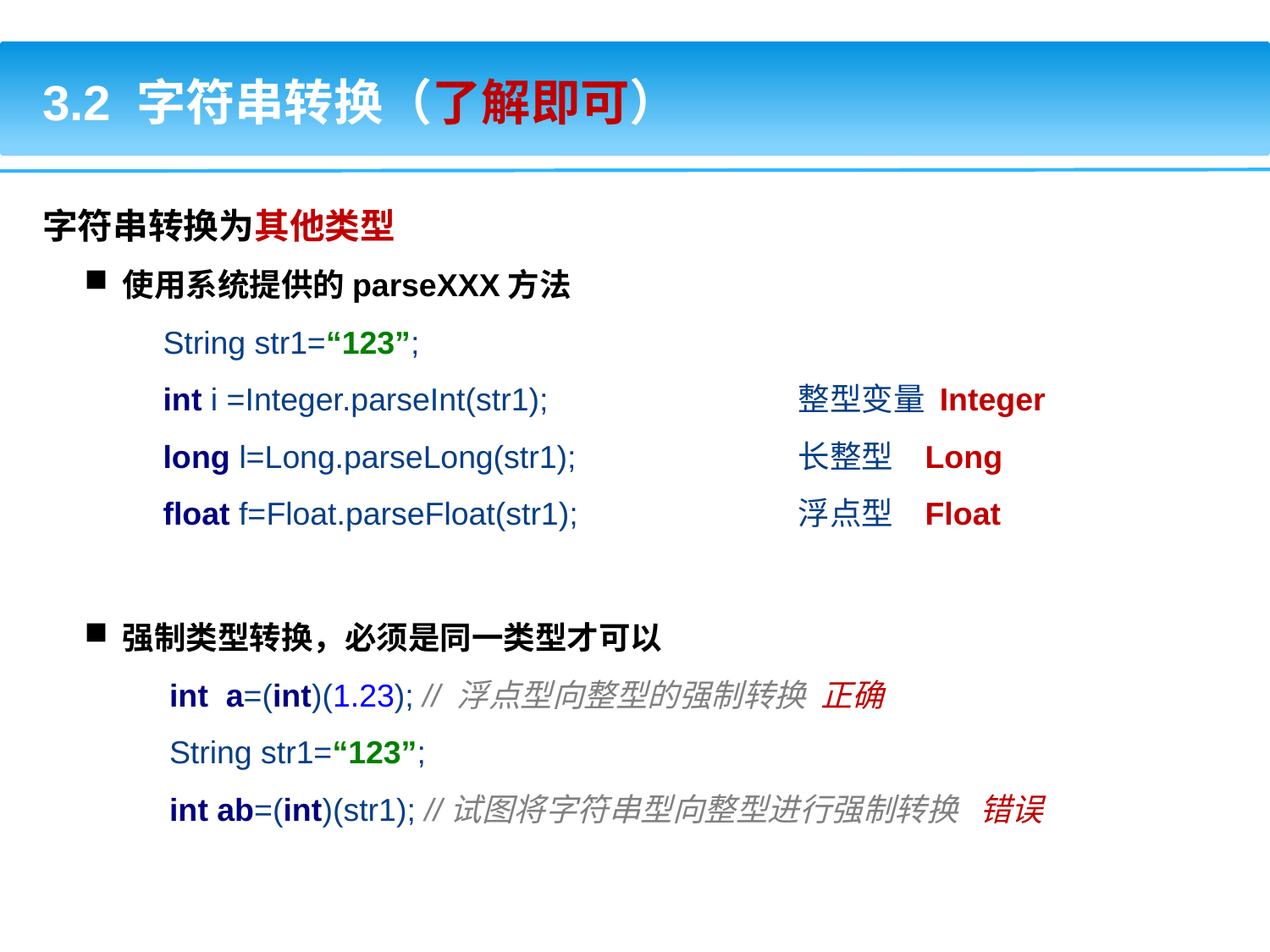

3.2 字符串转换（了解即可）
字符串转换为其他类型
使用系统提供的parseXXX方法
String str1=“123”;
int i =Integer.parseInt(str1);		整型变量 Integer
long l=Long.parseLong(str1);		长整型	Long
float f=Float.parseFloat(str1);		浮点型	Float

强制类型转换，必须是同一类型才可以
int  a=(int)(1.23); // 浮点型向整型的强制转换  正确
String str1=“123”;
int ab=(int)(str1); //试图将字符串型向整型进行强制转换   错误